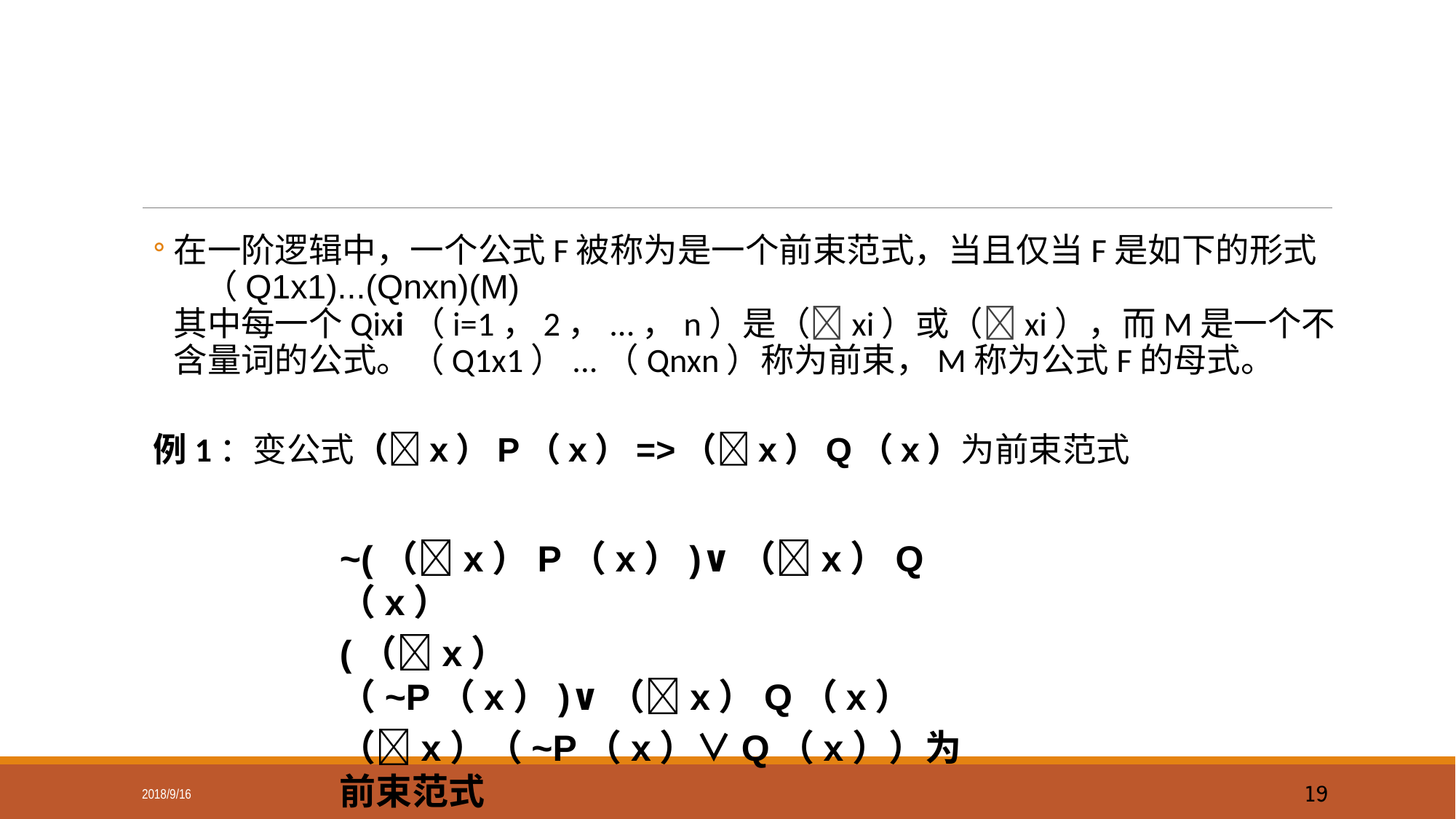

在一阶逻辑中，一个公式F被称为是一个前束范式，当且仅当F是如下的形式
    （Q1x1)...(Qnxn)(M)
其中每一个Qixi（i=1，2，...，n）是（∀xi）或（∃xi），而M是一个不含量词的公式。（Q1x1）...（Qnxn）称为前束，M称为公式F的母式。

例1：变公式（∀x）P（x）=>（∃x）Q（x）为前束范式

~(（∀x）P（x）)∨（∃x）Q（x）
(（∃x）（~P（x）)∨（∃x）Q（x）
（∃x）（~P（x）∨Q（x））为前束范式
2018/9/16
19